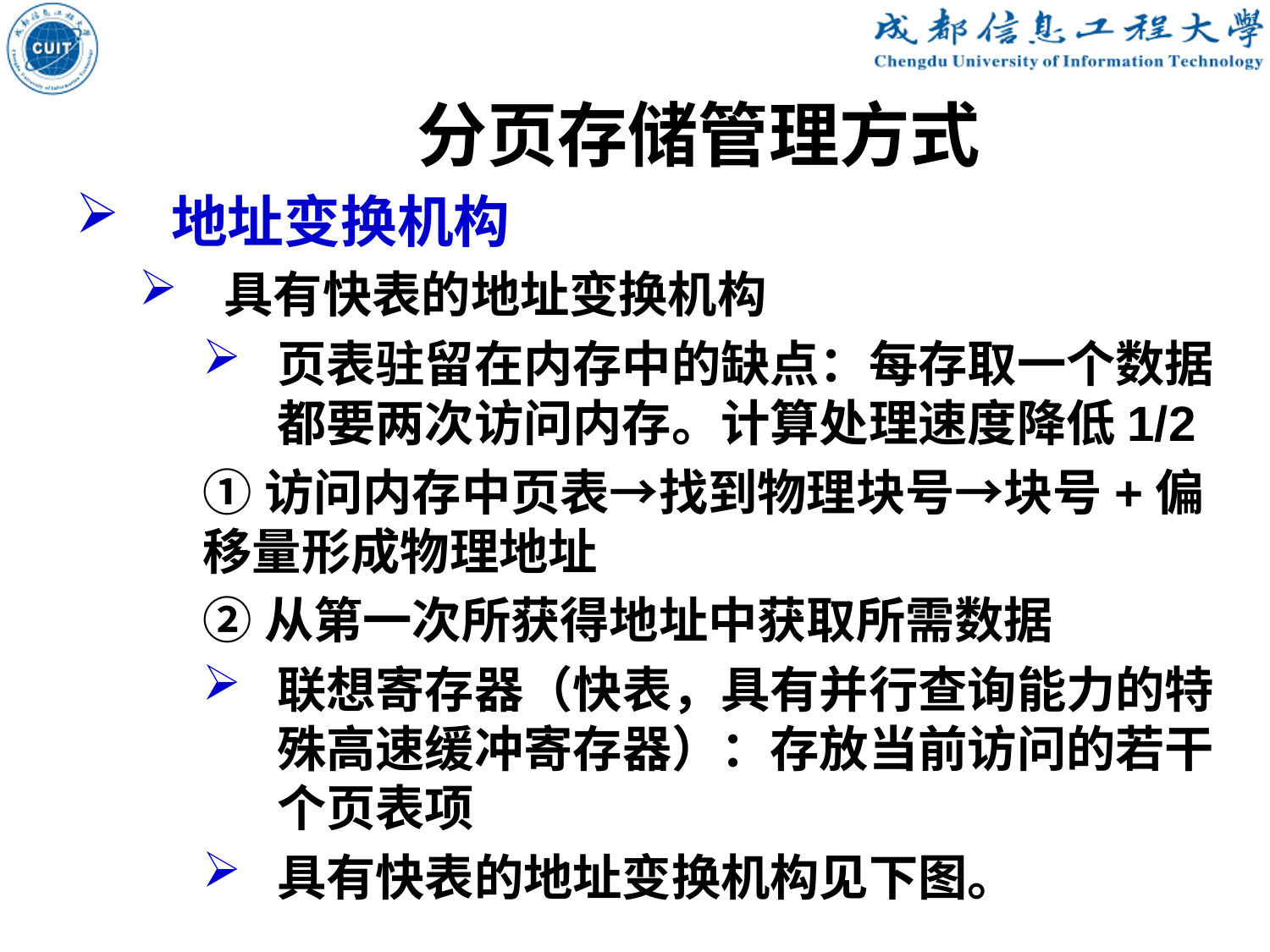

分页存储管理方式
地址变换机构
具有快表的地址变换机构
页表驻留在内存中的缺点：每存取一个数据都要两次访问内存。计算处理速度降低1/2
①访问内存中页表→找到物理块号→块号+偏移量形成物理地址
②从第一次所获得地址中获取所需数据
联想寄存器（快表，具有并行查询能力的特殊高速缓冲寄存器）：存放当前访问的若干个页表项
具有快表的地址变换机构见下图。